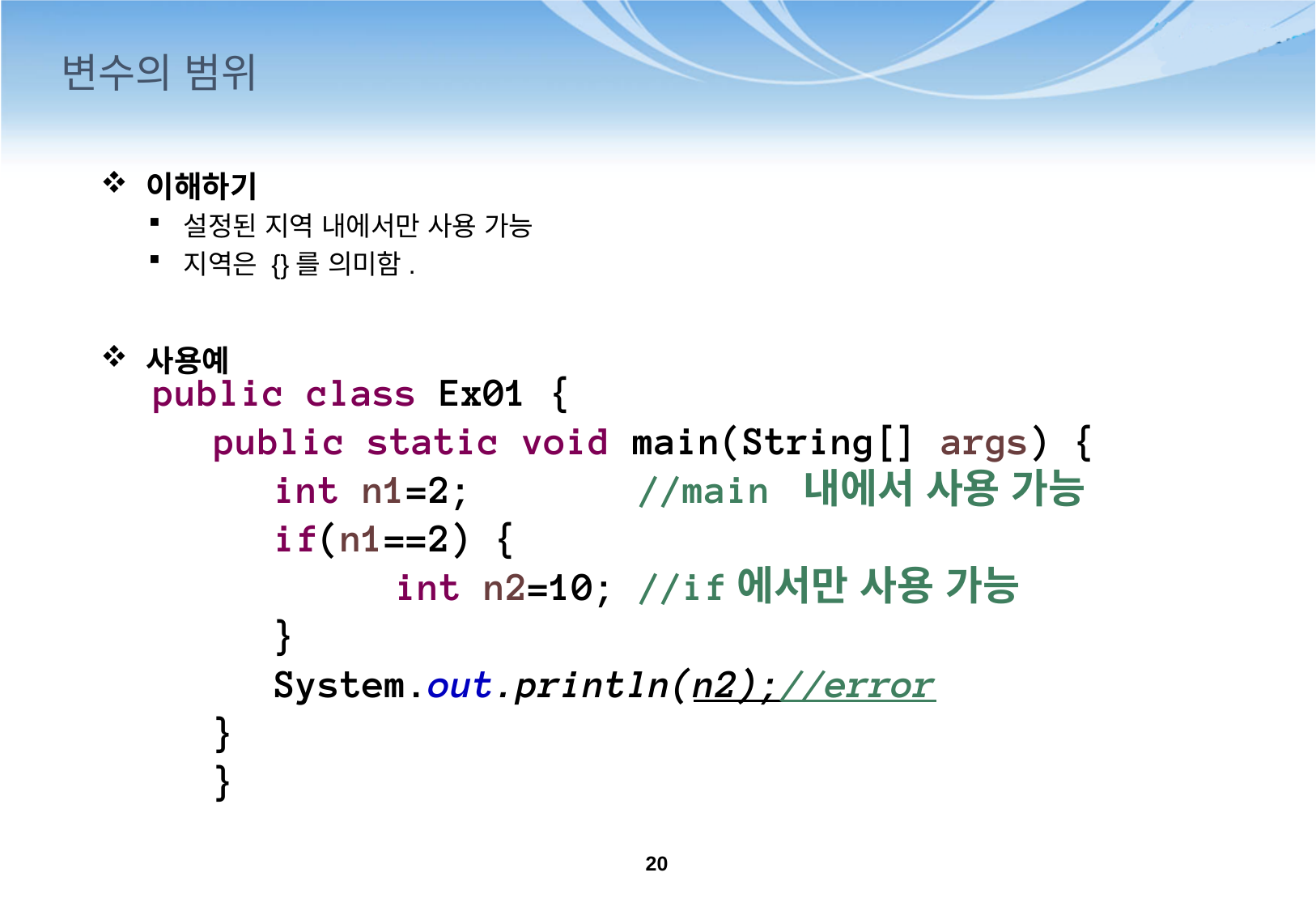

# 변수의 범위
이해하기
설정된 지역 내에서만 사용 가능
지역은 {}를 의미함.

사용예
public class Ex01 {
public static void main(String[] args) {
int n1=2;		//main 내에서 사용 가능
if(n1==2) {
	int n2=10;	//if에서만 사용 가능
}
System.out.println(n2);//error
}
}
20